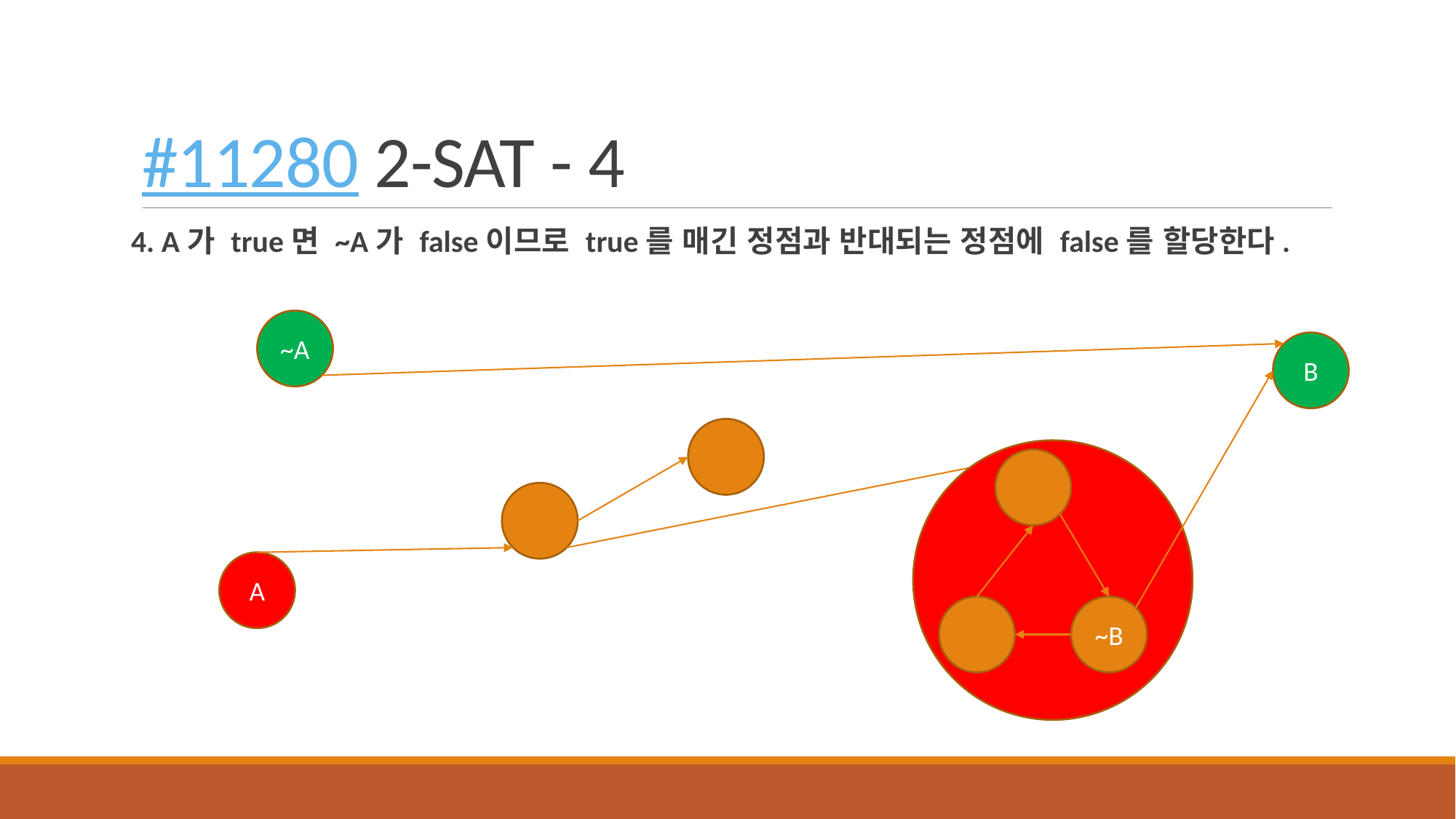

# #11280 2-SAT - 4
4. A가 true면 ~A가 false이므로 true를 매긴 정점과 반대되는 정점에 false를 할당한다.

~A
B

~B

A